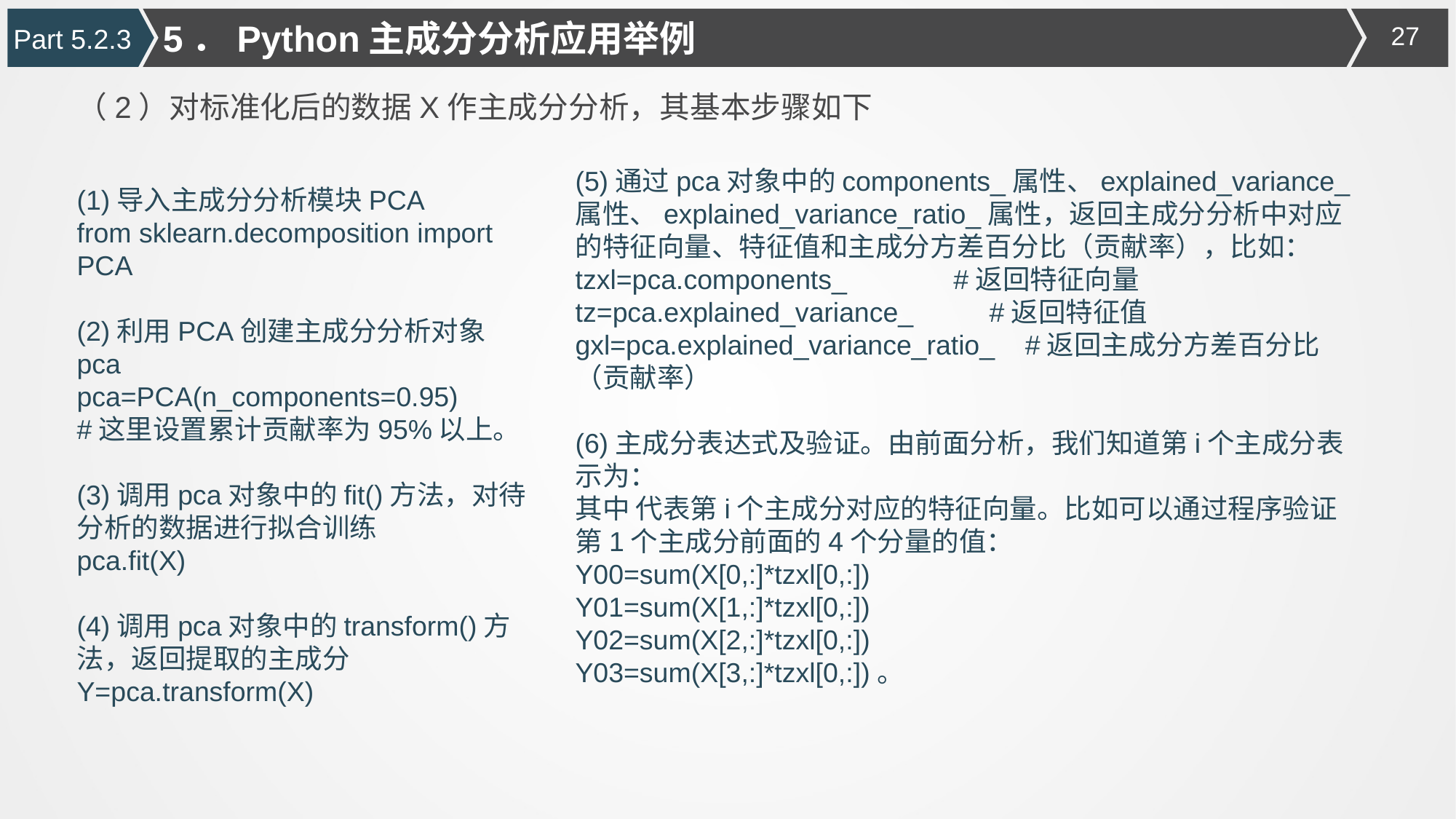

# 5．Python主成分分析应用举例
Part 5.2.3
（2）对标准化后的数据X作主成分分析，其基本步骤如下

(5)通过pca对象中的components_属性、explained_variance_属性、explained_variance_ratio_属性，返回主成分分析中对应的特征向量、特征值和主成分方差百分比（贡献率），比如：
tzxl=pca.components_              #返回特征向量
tz=pca.explained_variance_          #返回特征值
gxl=pca.explained_variance_ratio_    #返回主成分方差百分比（贡献率）

(6)主成分表达式及验证。由前面分析，我们知道第i个主成分表示为：
其中 代表第i个主成分对应的特征向量。比如可以通过程序验证第1个主成分前面的4个分量的值：
Y00=sum(X[0,:]*tzxl[0,:])
Y01=sum(X[1,:]*tzxl[0,:])
Y02=sum(X[2,:]*tzxl[0,:])
Y03=sum(X[3,:]*tzxl[0,:])。

(1)导入主成分分析模块PCA
from sklearn.decomposition import PCA

(2)利用PCA创建主成分分析对象pca
pca=PCA(n_components=0.95)          #这里设置累计贡献率为95%以上。

(3)调用pca对象中的fit()方法，对待分析的数据进行拟合训练
pca.fit(X)

(4)调用pca对象中的transform()方法，返回提取的主成分
Y=pca.transform(X)